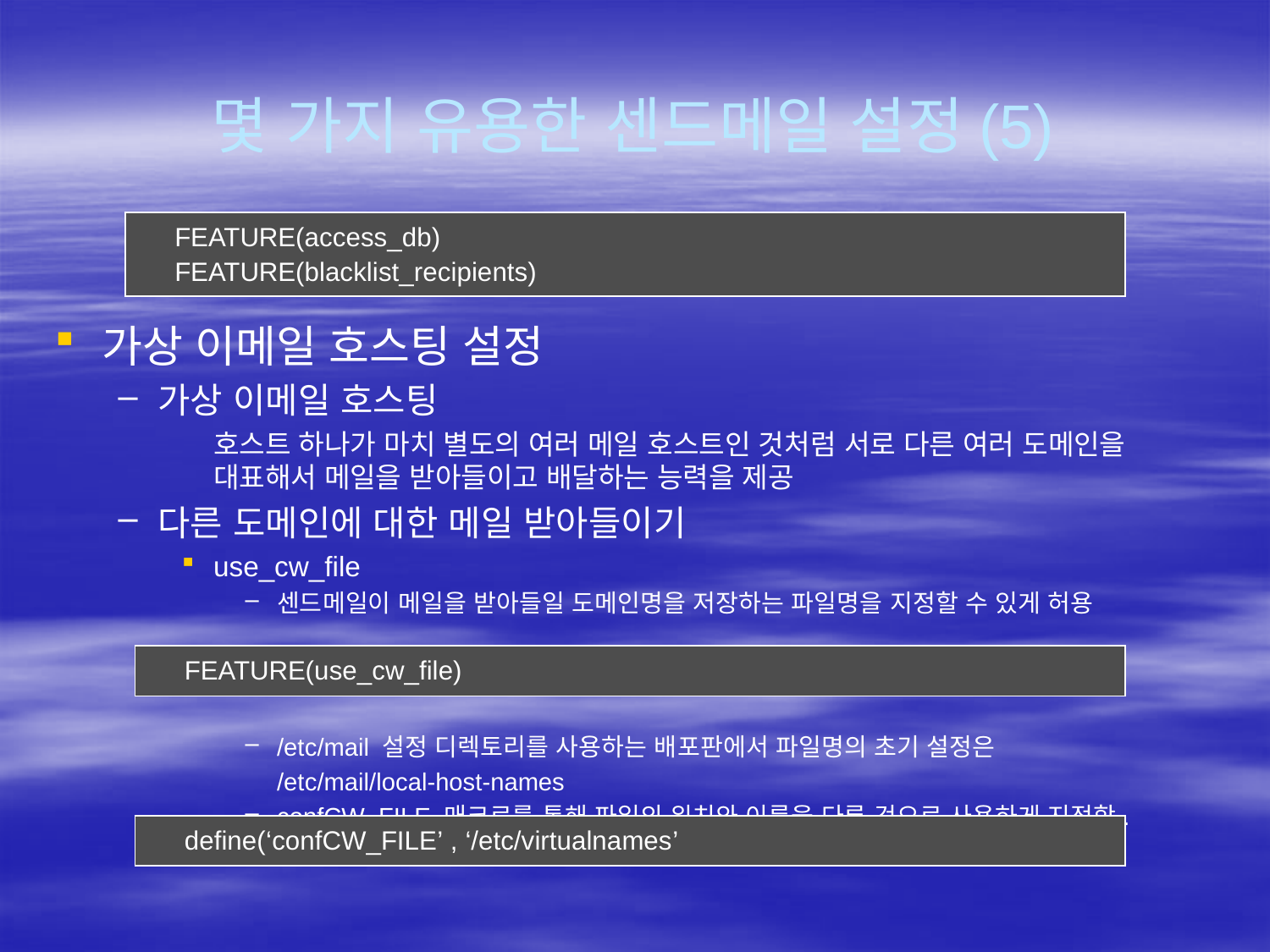

# 몇 가지 유용한 센드메일 설정(5)
| FEATURE(access\_db) FEATURE(blacklist\_recipients) |
| --- |

가상 이메일 호스팅 설정
가상 이메일 호스팅
	호스트 하나가 마치 별도의 여러 메일 호스트인 것처럼 서로 다른 여러 도메인을 대표해서 메일을 받아들이고 배달하는 능력을 제공
다른 도메인에 대한 메일 받아들이기
use_cw_file
센드메일이 메일을 받아들일 도메인명을 저장하는 파일명을 지정할 수 있게 허용

/etc/mail 설정 디렉토리를 사용하는 배포판에서 파일명의 초기 설정은
	/etc/mail/local-host-names
confCW_FILE 매크로를 통해 파일의 위치와 이름을 다른 것으로 사용하게 지정함.

| FEATURE(use\_cw\_file) |
| --- |
| define(‘confCW\_FILE’ , ‘/etc/virtualnames’ |
| --- |